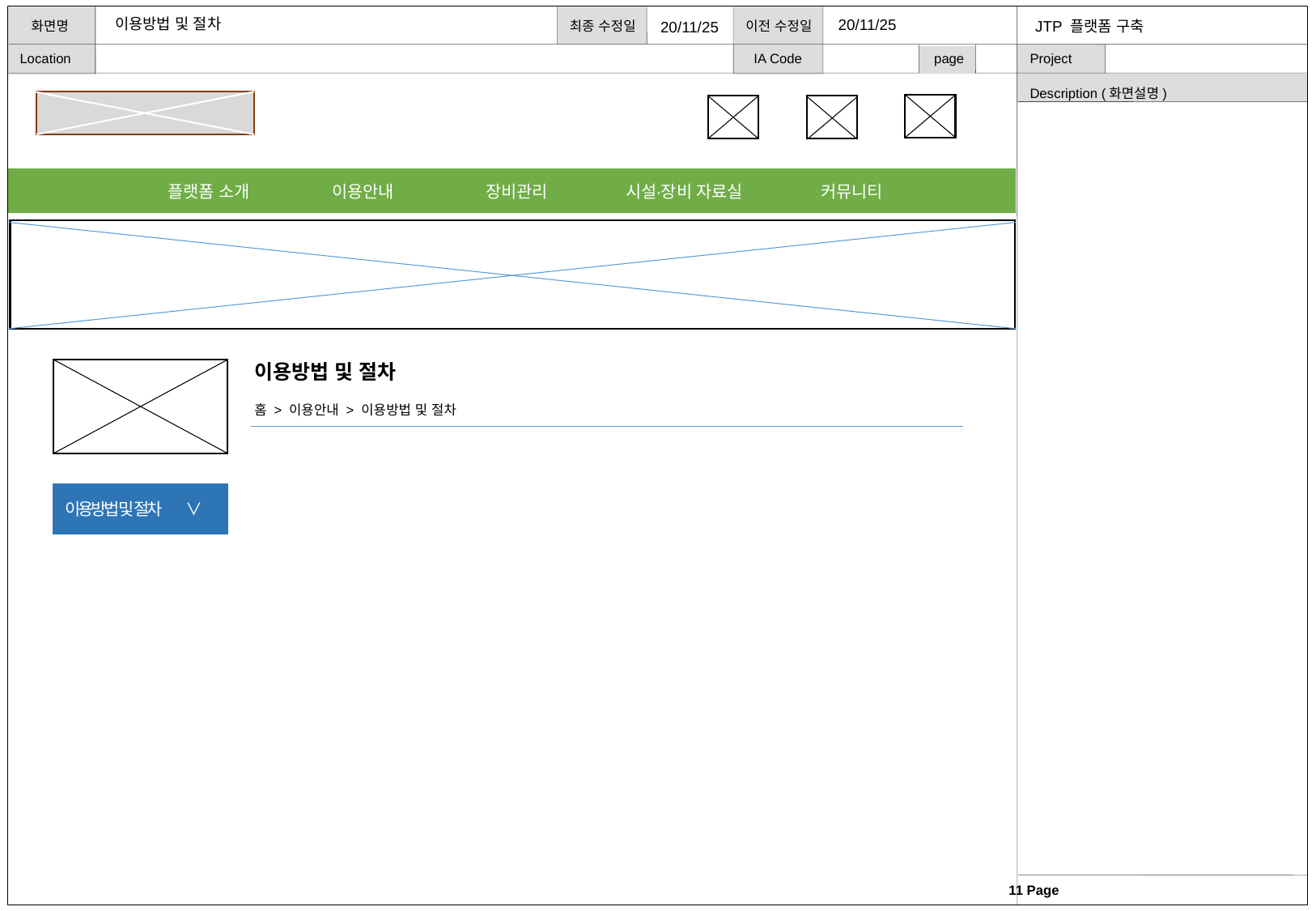

이용방법 및 절차
20/11/25
JTP 플랫폼 구축
20/11/25

플랫폼 소개
이용안내
장비관리
시설∙장비 자료실
커뮤니티

이용방법 및 절차

홈 > 이용안내 > 이용방법 및 절차
이용방법 및 절차     ∨